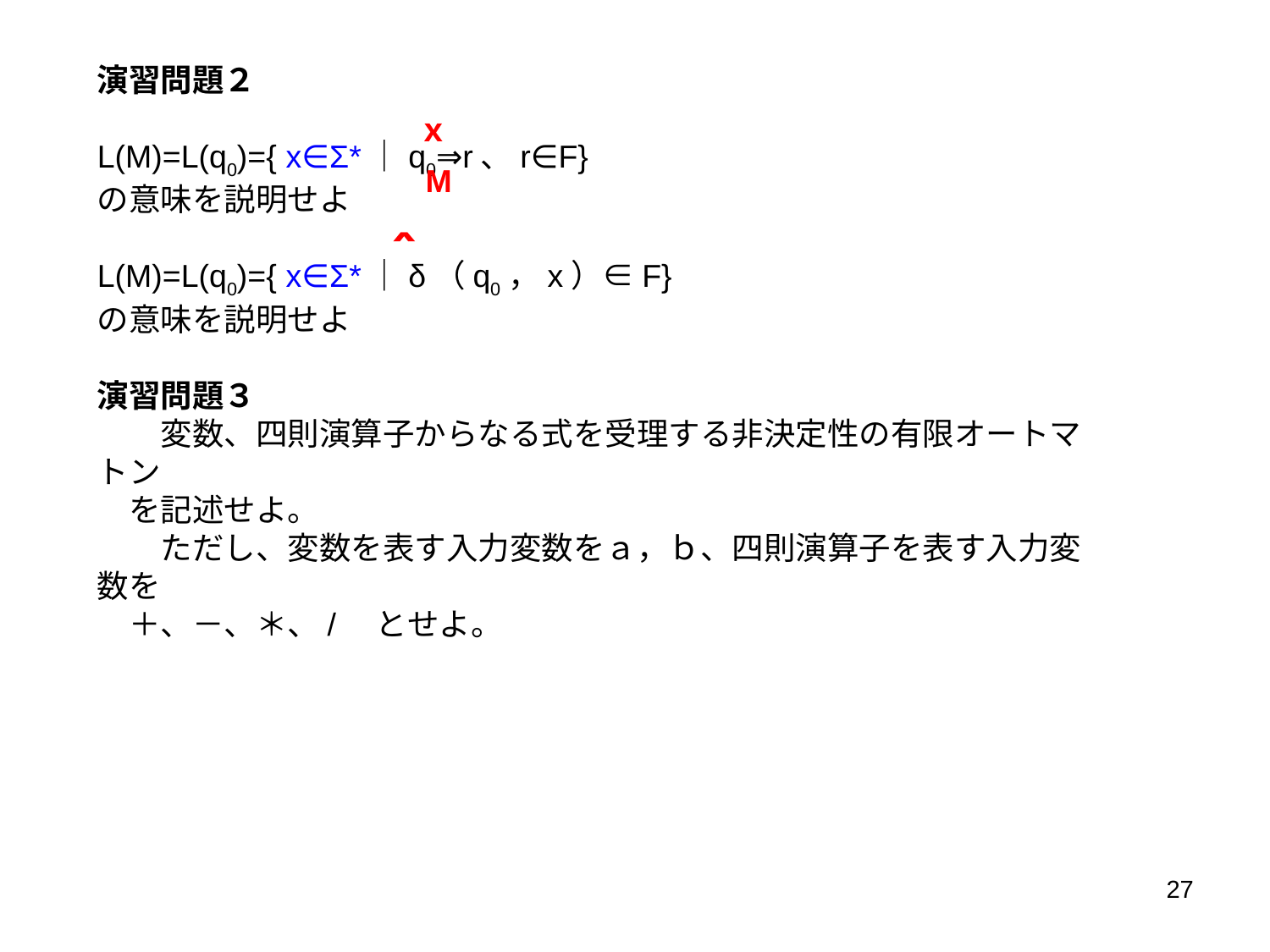

演習問題２

L(M)=L(q0)={ x∈Σ*｜q0⇒r、r∈F}
の意味を説明せよ

L(M)=L(q0)={ x∈Σ*｜δ（q0，x）∈F}
の意味を説明せよ

演習問題３
　　変数、四則演算子からなる式を受理する非決定性の有限オートマトン
　を記述せよ。
　　ただし、変数を表す入力変数をａ，ｂ、四則演算子を表す入力変数を
　＋、－、＊、/　とせよ。
ｘ
M
＾
27